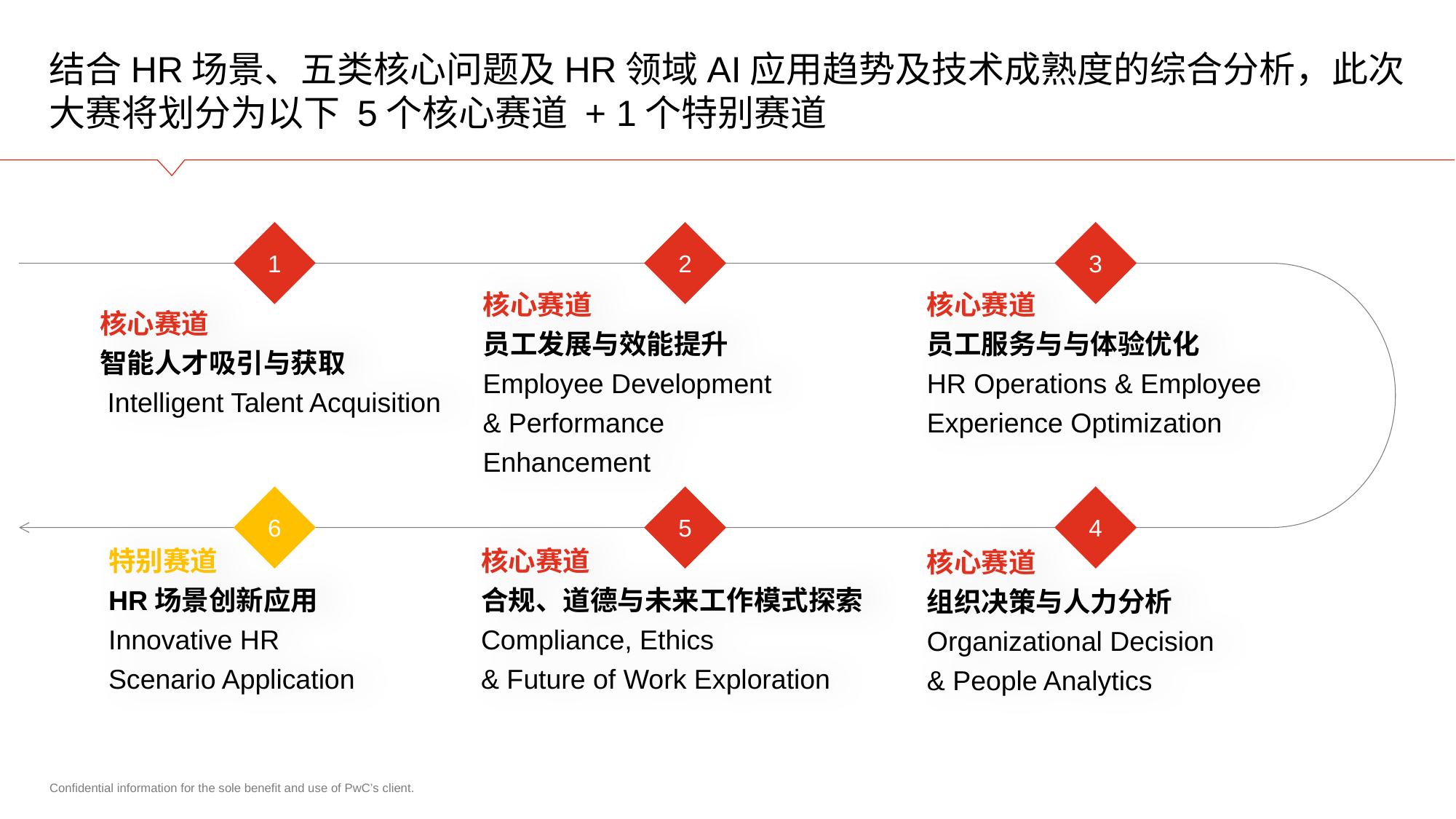

# 结合HR场景、五类核心问题及HR领域AI应用趋势及技术成熟度的综合分析，此次大赛将划分为以下 5个核心赛道 + 1个特别赛道
1
核心赛道
智能人才吸引与获取
 Intelligent Talent Acquisition
2
核心赛道
员工发展与效能提升
Employee Development
& Performance Enhancement
3
核心赛道
员工服务与与体验优化
HR Operations & Employee
Experience Optimization

6
特别赛道
HR场景创新应用
Innovative HR
Scenario Application
5
核心赛道
合规、道德与未来工作模式探索
Compliance, Ethics
& Future of Work Exploration
4
核心赛道
组织决策与人力分析
Organizational Decision
& People Analytics
6
Confidential information for the sole benefit and use of PwC’s client.